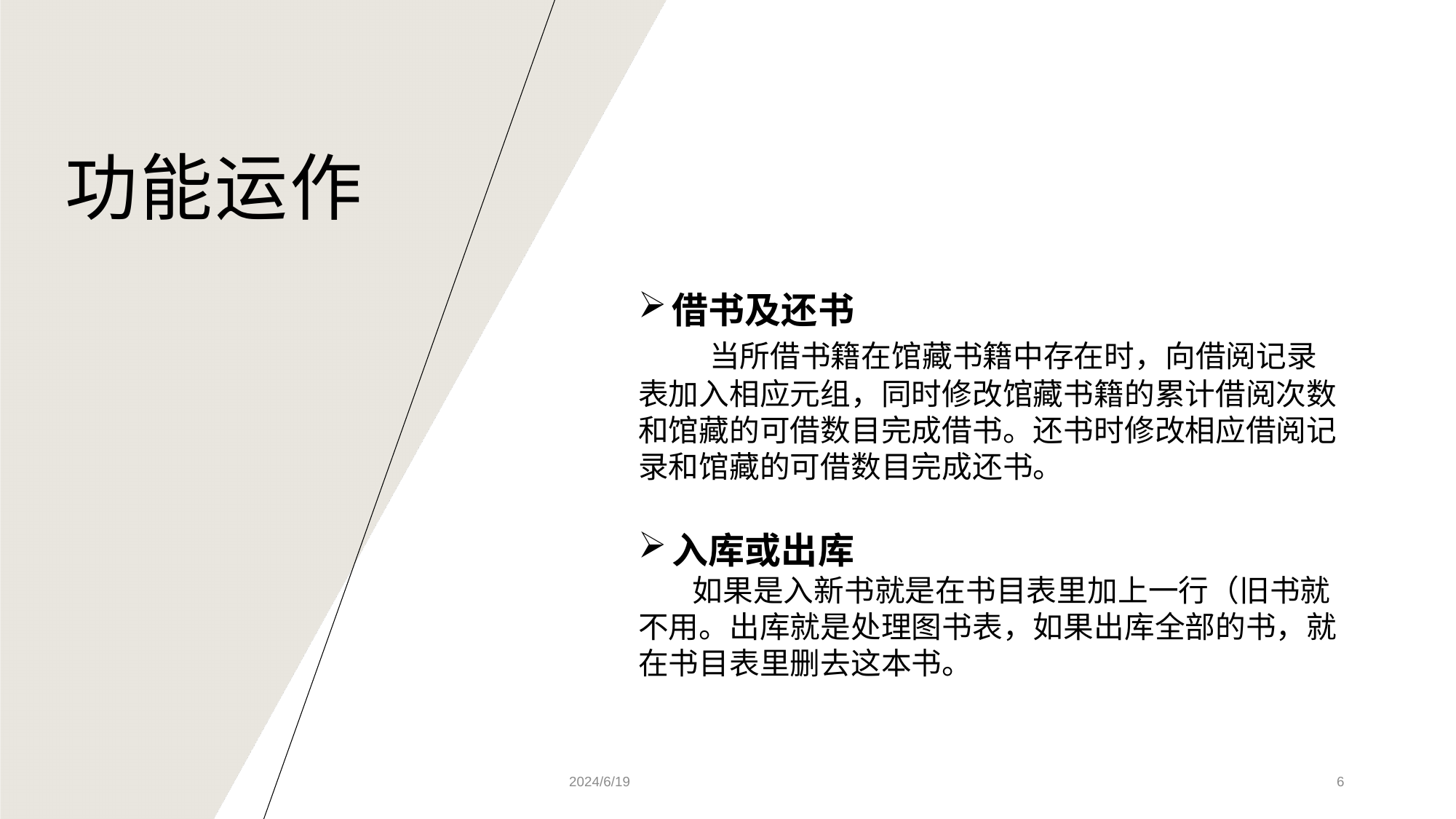

# 功能运作
借书及还书
        当所借书籍在馆藏书籍中存在时，向借阅记录表加入相应元组，同时修改馆藏书籍的累计借阅次数和馆藏的可借数目完成借书。还书时修改相应借阅记录和馆藏的可借数目完成还书。

入库或出库
       如果是入新书就是在书目表里加上一行（旧书就不用。出库就是处理图书表，如果出库全部的书，就在书目表里删去这本书。
2024/6/19
6